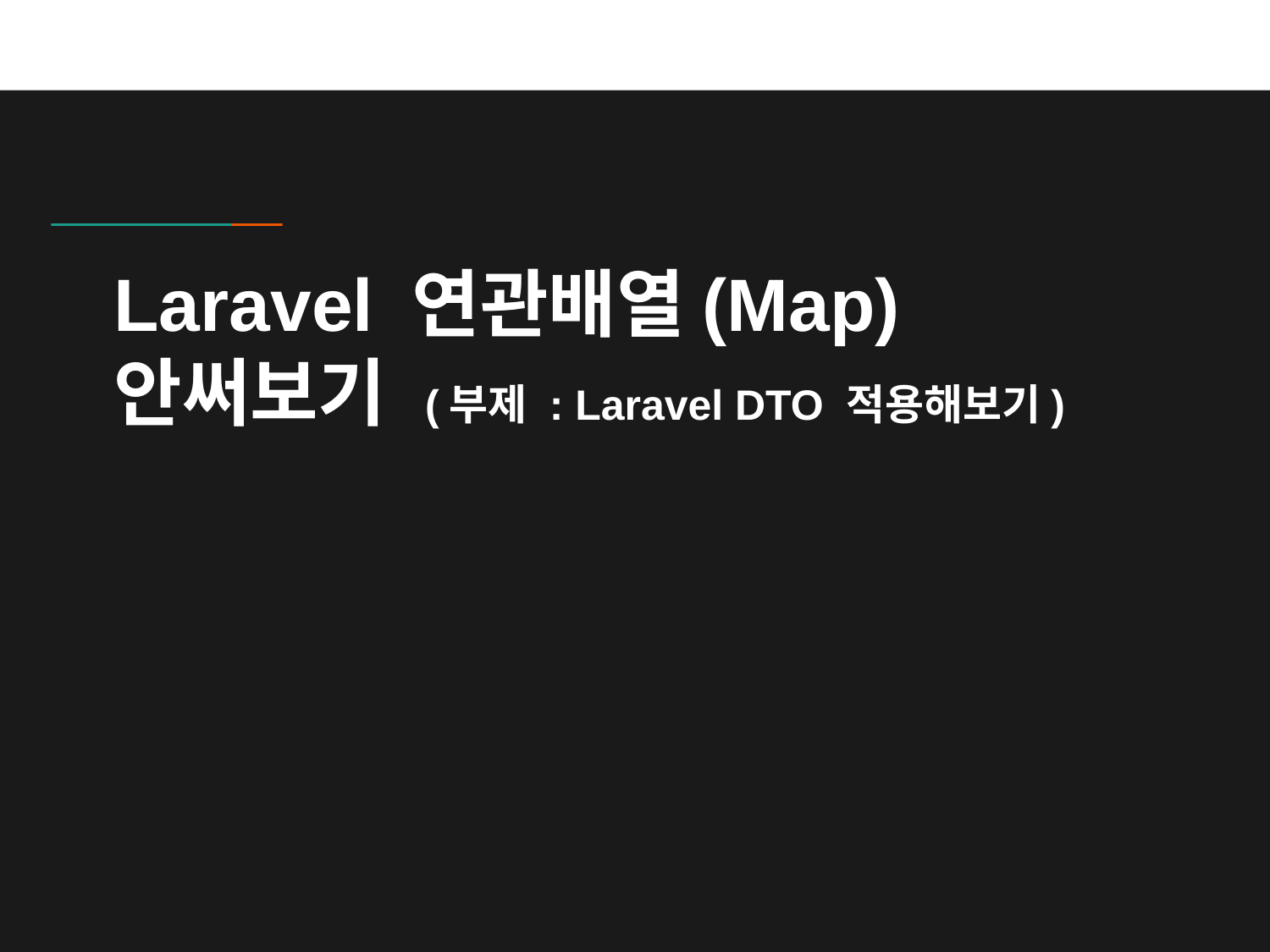

# Laravel 연관배열(Map) 안써보기 (부제 : Laravel DTO 적용해보기)